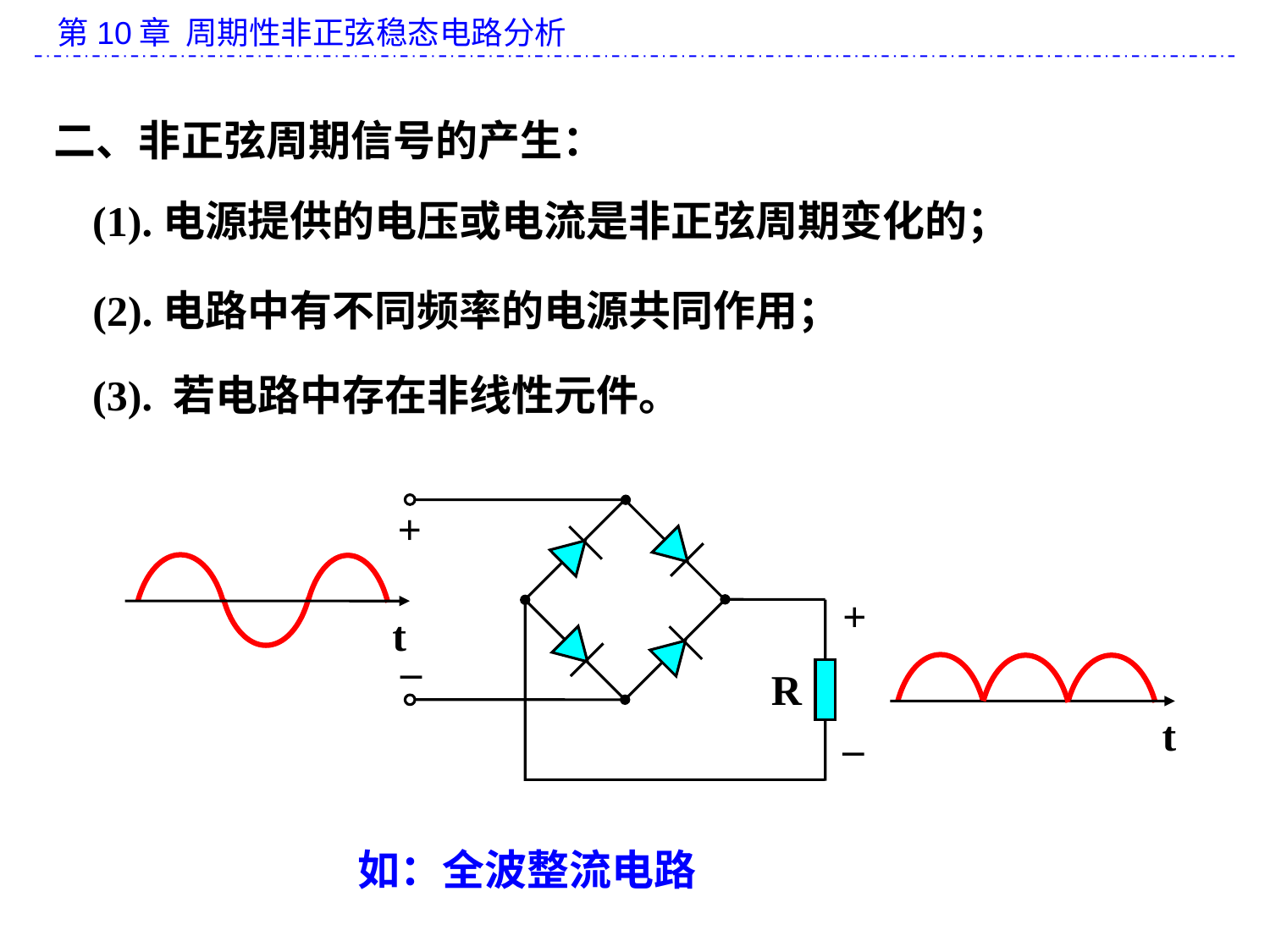

二、非正弦周期信号的产生：
(1).电源提供的电压或电流是非正弦周期变化的；
(2).电路中有不同频率的电源共同作用；
(3). 若电路中存在非线性元件。

+

+

_

R

_

t

t
如：全波整流电路